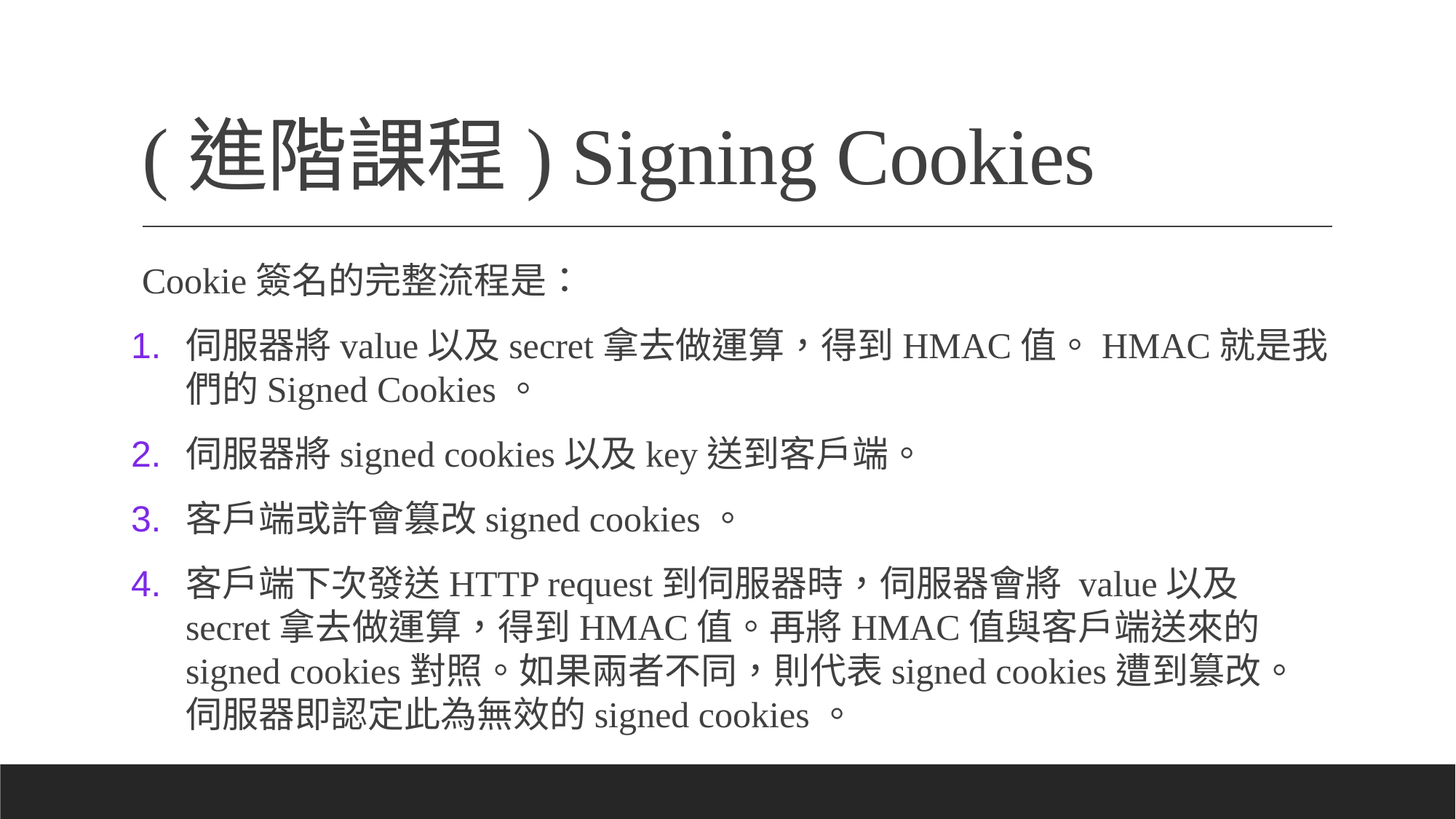

# (進階課程) Signing Cookies
Cookie簽名的完整流程是：
伺服器將value以及secret拿去做運算，得到HMAC值。HMAC就是我們的Signed Cookies。
伺服器將signed cookies以及key送到客戶端。
客戶端或許會篡改signed cookies。
客戶端下次發送HTTP request到伺服器時，伺服器會將 value以及secret拿去做運算，得到HMAC值。再將HMAC值與客戶端送來的signed cookies對照。如果兩者不同，則代表signed cookies遭到篡改。伺服器即認定此為無效的signed cookies。